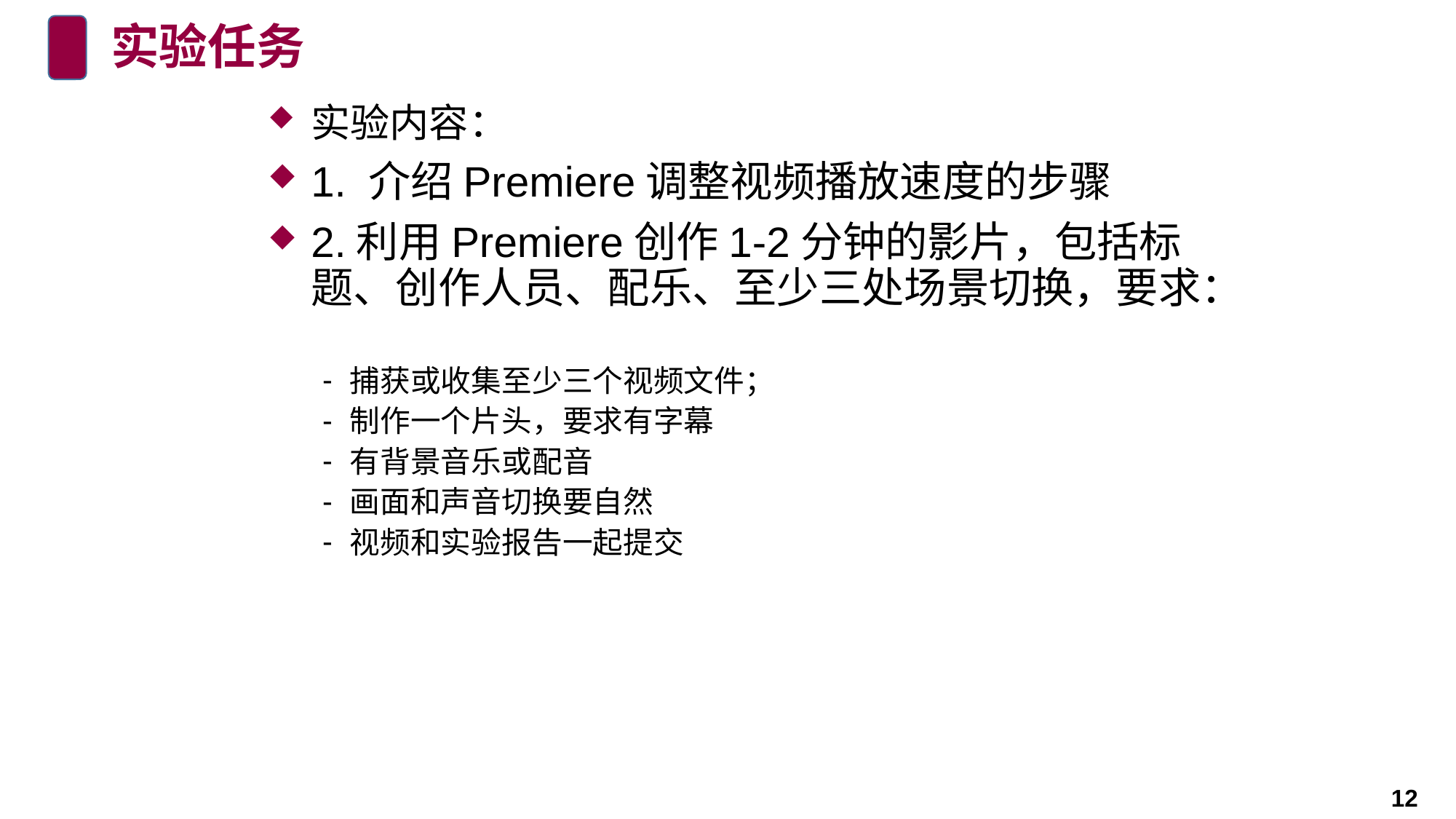

# 实验任务
实验内容：
1. 介绍Premiere调整视频播放速度的步骤
2.利用Premiere创作1-2分钟的影片，包括标题、创作人员、配乐、至少三处场景切换，要求：
捕获或收集至少三个视频文件；
制作一个片头，要求有字幕
有背景音乐或配音
画面和声音切换要自然
视频和实验报告一起提交

12